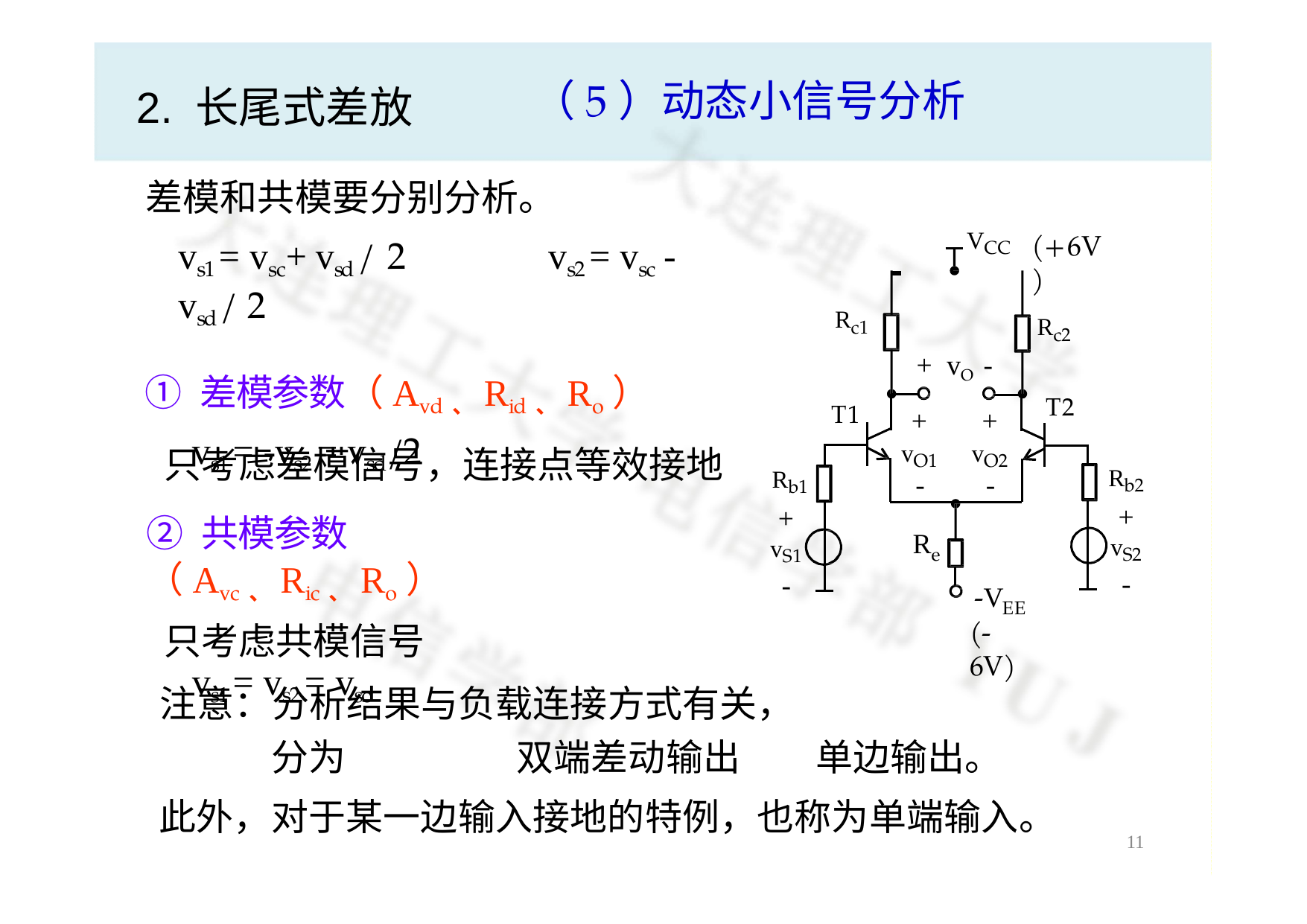

# （5）动态小信号分析
2. 长尾式差放
差模和共模要分别分析。
vs1 = vsc+ vsd / 2	vs2 = vsc  - vsd / 2
① 差模参数（Avd、Rid、Ro）
只考虑差模信号，连接点等效接地
(+6V)
VCC

Rc1

Rc2
+  vO   -
+	+
vO1	vO2

T2

T1

vs1 = -vs2 = vsd/2
② 共模参数（Avc、Ric、Ro）
只考虑共模信号
vs1 = vs2 = vsc

-
-
Rb2
+
vS2
-
Rb1
+
vS1
-

R

e

-V

EE
(-6V)
注意：分析结果与负载连接方式有关，
分为	双端差动输出	单边输出。
此外，对于某一边输入接地的特例，也称为单端输入。
11